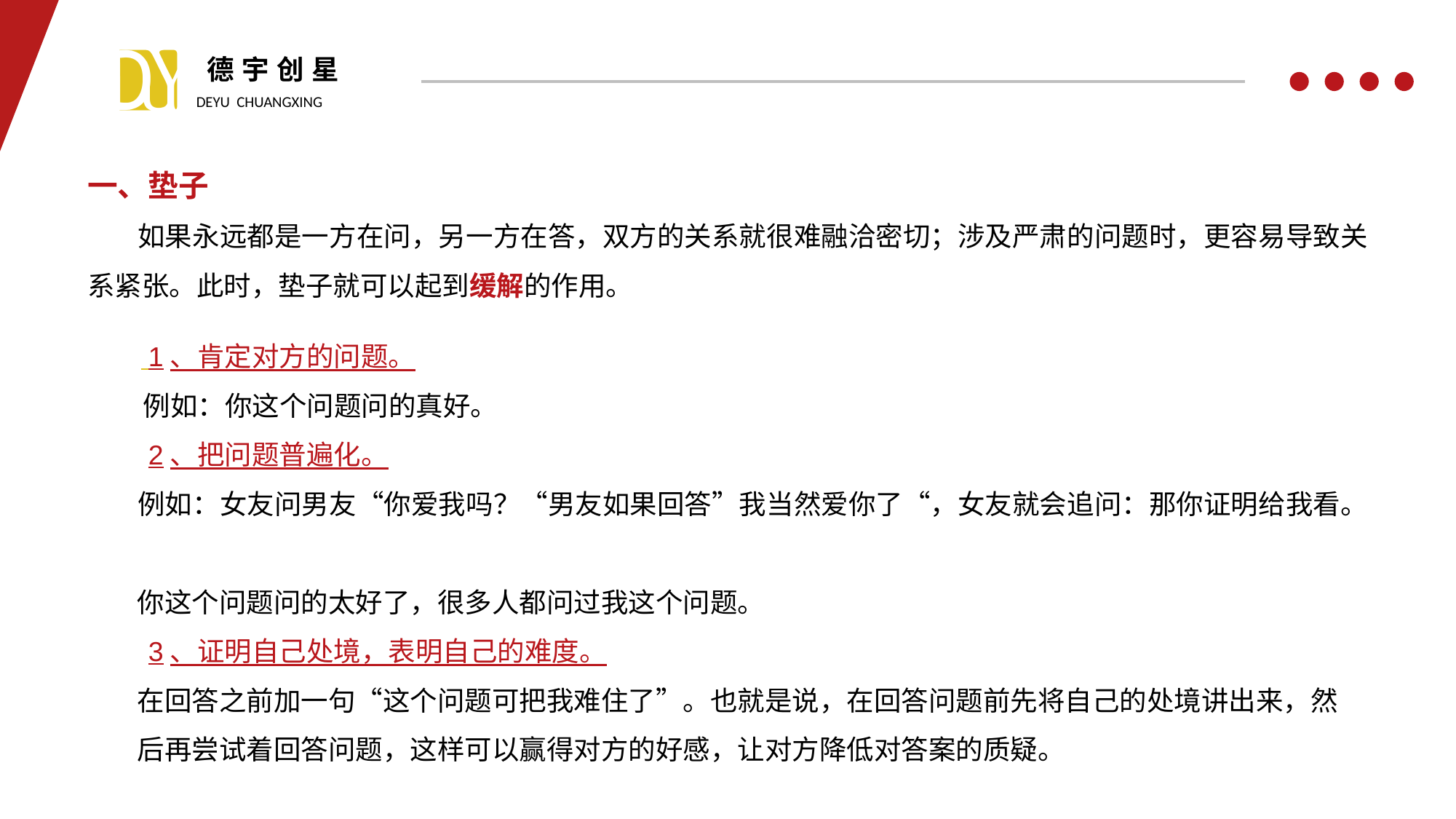

一、垫子
       如果永远都是一方在问，另一方在答，双方的关系就很难融洽密切；涉及严肃的问题时，更容易导致关系紧张。此时，垫子就可以起到缓解的作用。

        1、肯定对方的问题。
        例如：你这个问题问的真好。
        2、把问题普遍化。
       例如：女友问男友“你爱我吗？“男友如果回答”我当然爱你了“，女友就会追问：那你证明给我看。
       你这个问题问的太好了，很多人都问过我这个问题。
        3、证明自己处境，表明自己的难度。
       在回答之前加一句“这个问题可把我难住了”。也就是说，在回答问题前先将自己的处境讲出来，然
       后再尝试着回答问题，这样可以赢得对方的好感，让对方降低对答案的质疑。